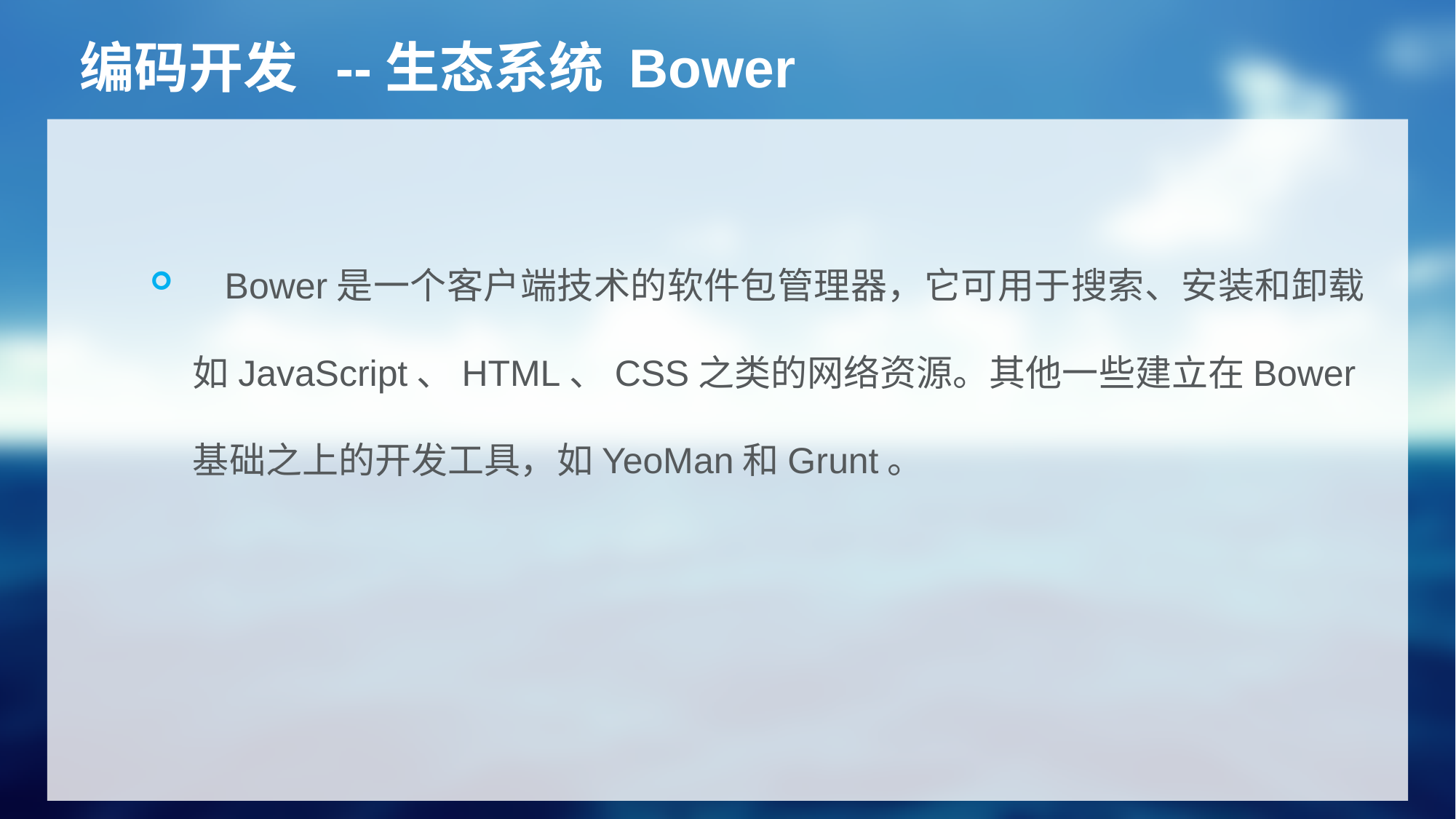

# 编码开发  --生态系统 Bower
   Bower是一个客户端技术的软件包管理器，它可用于搜索、安装和卸载如JavaScript、HTML、CSS之类的网络资源。其他一些建立在Bower基础之上的开发工具，如YeoMan和Grunt。